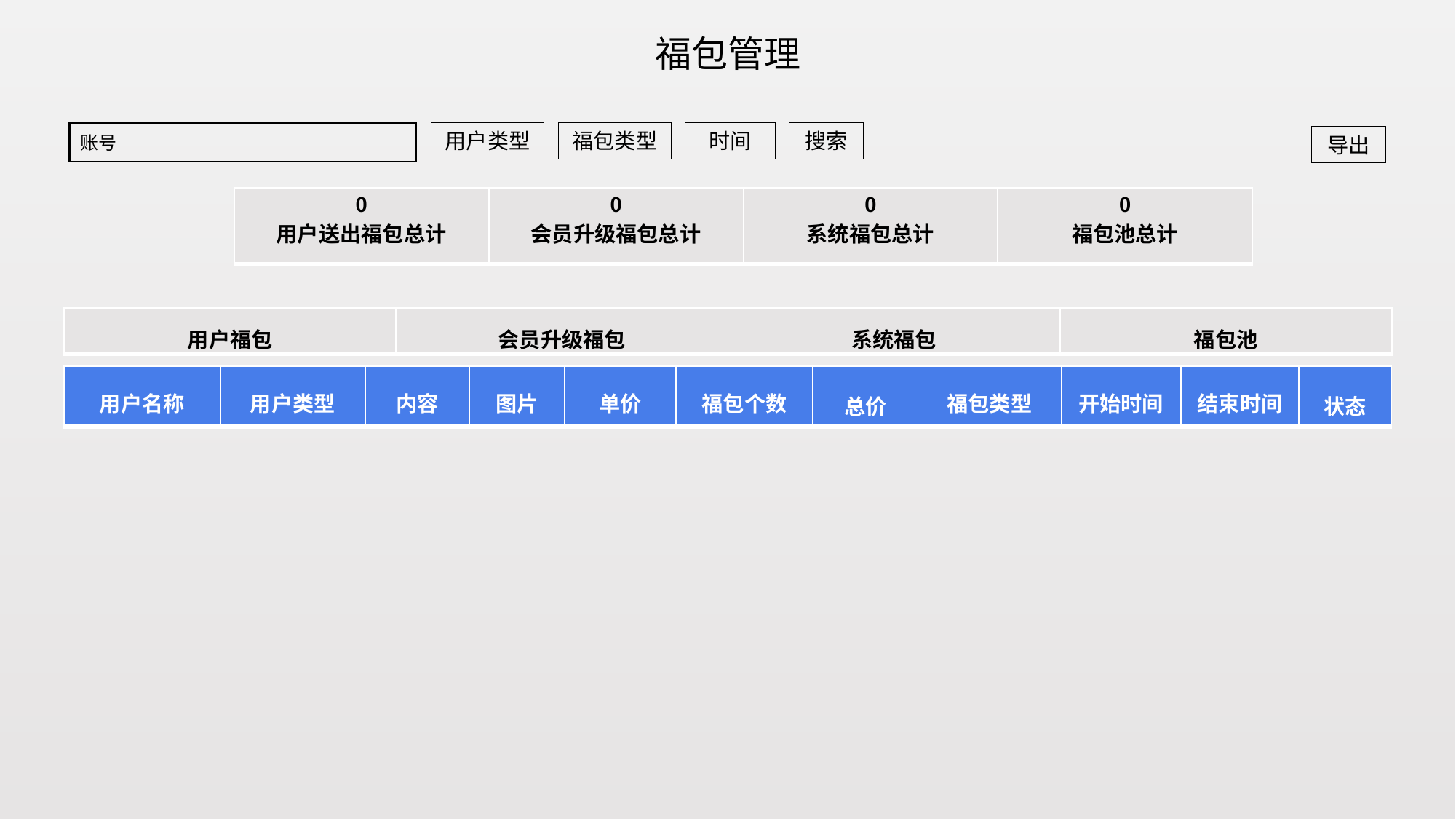

福包管理
账号
用户类型
福包类型
时间
搜索
导出
| 0 用户送出福包总计 | 0 会员升级福包总计 | 0 系统福包总计 | 0 福包池总计 |
| --- | --- | --- | --- |
| 用户福包 | 会员升级福包 | 系统福包 | 福包池 |
| --- | --- | --- | --- |
| 用户名称 | 用户类型 | 内容 | 图片 | 单价 | 福包个数 | 总价 | 福包类型 | 开始时间 | 结束时间 | 状态 |
| --- | --- | --- | --- | --- | --- | --- | --- | --- | --- | --- |